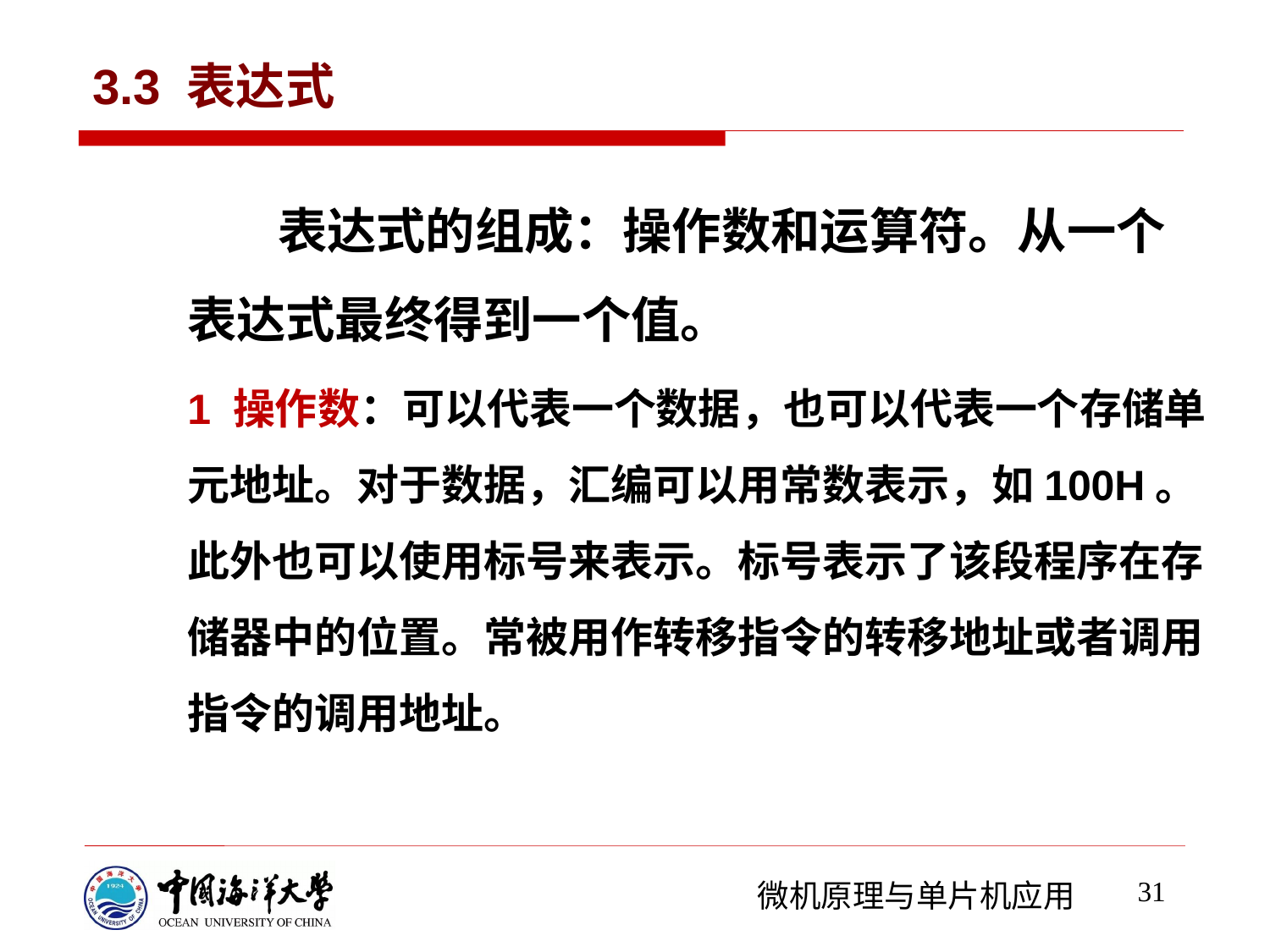

# 3.3 表达式
       表达式的组成：操作数和运算符。从一个表达式最终得到一个值。
1 操作数：可以代表一个数据，也可以代表一个存储单元地址。对于数据，汇编可以用常数表示，如100H。此外也可以使用标号来表示。标号表示了该段程序在存储器中的位置。常被用作转移指令的转移地址或者调用指令的调用地址。

31